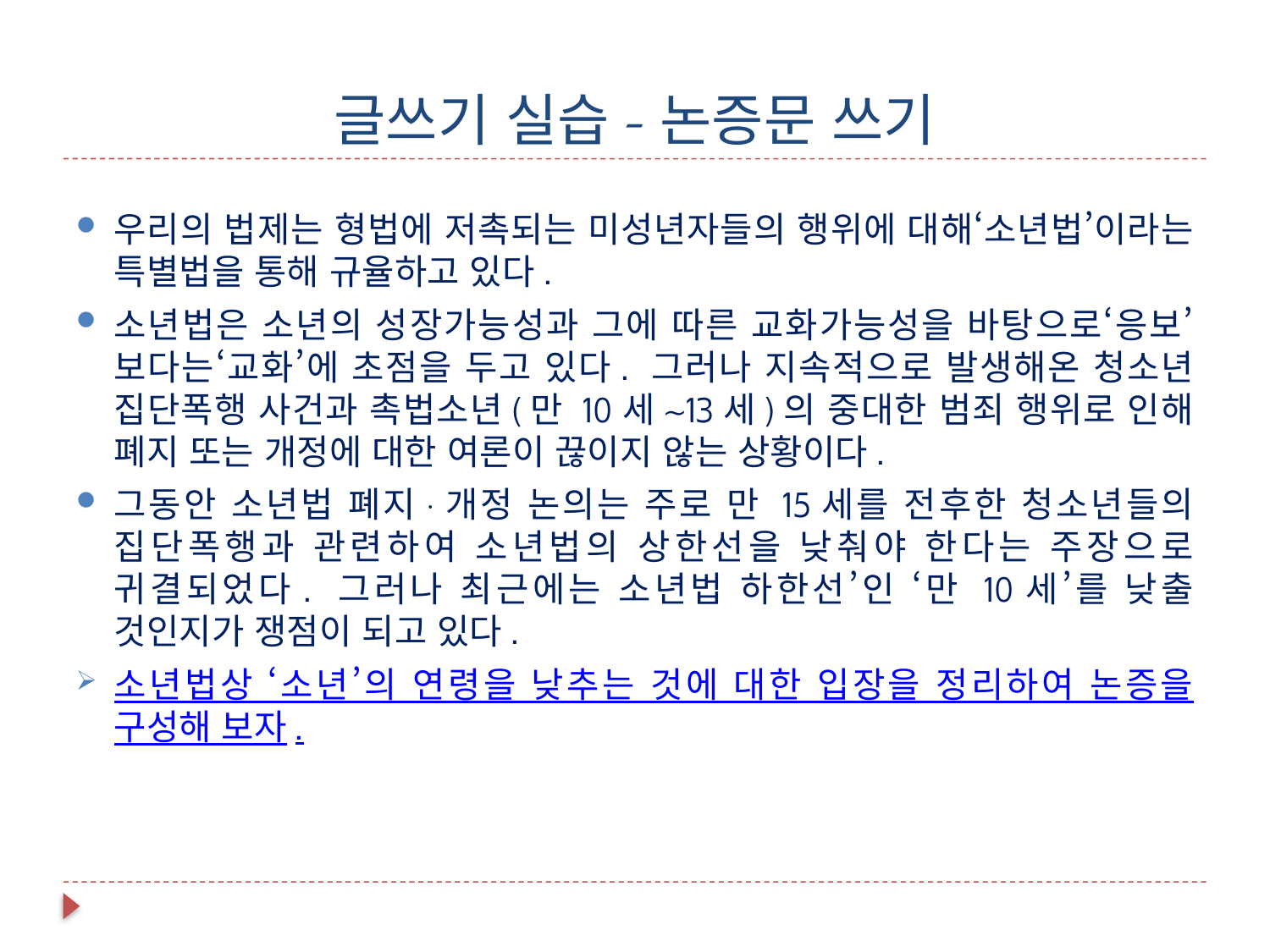

# 글쓰기 실습-논증문 쓰기

우리의 법제는 형법에 저촉되는 미성년자들의 행위에 대해‘소년법’이라는 특별법을 통해 규율하고 있다.
소년법은 소년의 성장가능성과 그에 따른 교화가능성을 바탕으로‘응보’보다는‘교화’에 초점을 두고 있다. 그러나 지속적으로 발생해온 청소년 집단폭행 사건과 촉법소년(만 10세~13세)의 중대한 범죄 행위로 인해 폐지 또는 개정에 대한 여론이 끊이지 않는 상황이다.
그동안 소년법 폐지·개정 논의는 주로 만 15세를 전후한 청소년들의 집단폭행과 관련하여 소년법의 상한선을 낮춰야 한다는 주장으로 귀결되었다. 그러나 최근에는 소년법 하한선’인 ‘만 10세’를 낮출 것인지가 쟁점이 되고 있다.
소년법상 ‘소년’의 연령을 낮추는 것에 대한 입장을 정리하여 논증을 구성해 보자.